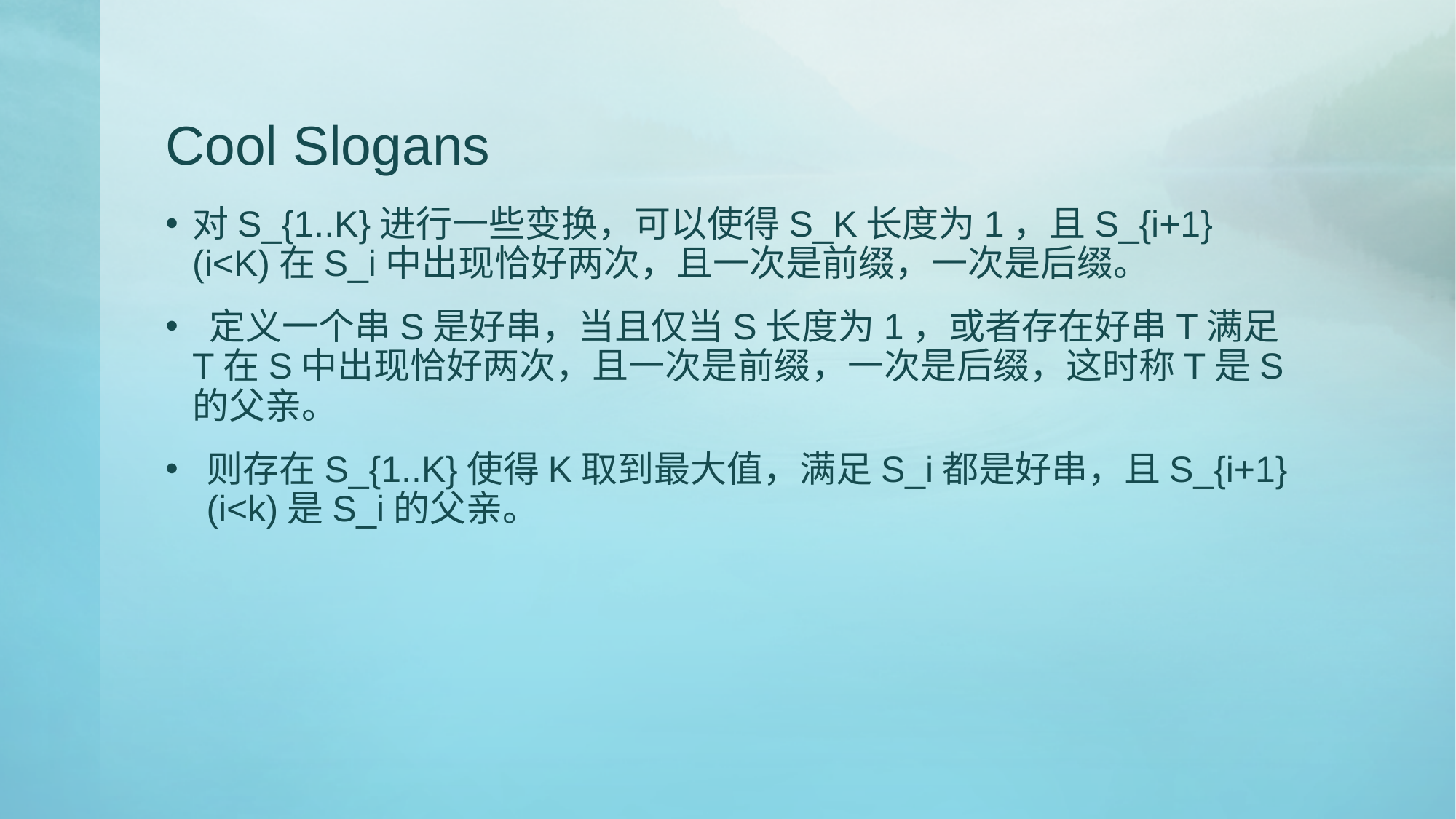

# Cool Slogans
对S_{1..K}进行一些变换，可以使得S_K长度为1，且S_{i+1}(i<K)在S_i中出现恰好两次，且一次是前缀，一次是后缀。
 定义一个串S是好串，当且仅当S长度为1，或者存在好串T满足T在S中出现恰好两次，且一次是前缀，一次是后缀，这时称T是S的父亲。
则存在S_{1..K}使得K取到最大值，满足S_i都是好串，且S_{i+1}(i<k)是S_i的父亲。